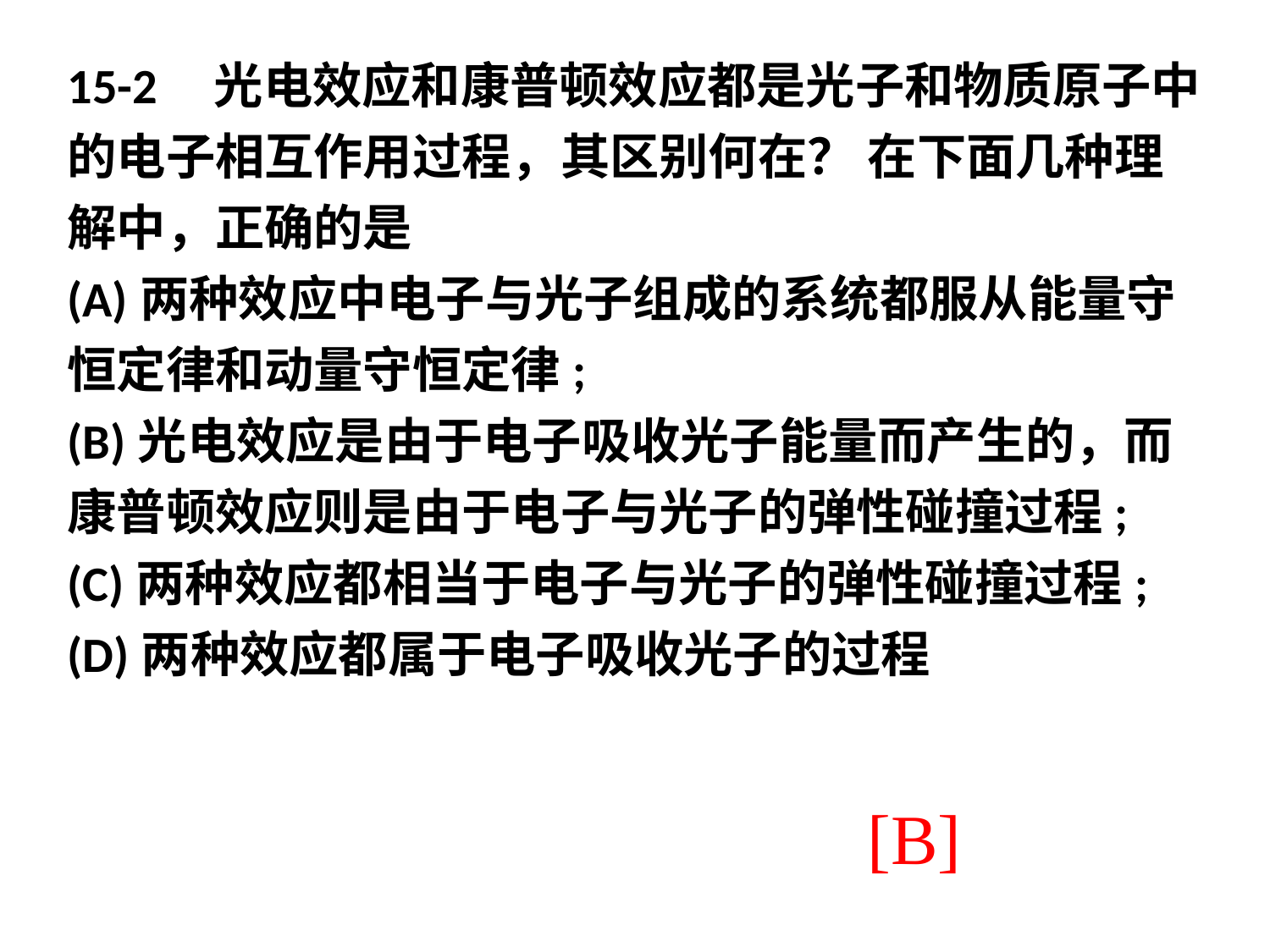

15-2    光电效应和康普顿效应都是光子和物质原子中的电子相互作用过程，其区别何在？ 在下面几种理解中，正确的是
(A)两种效应中电子与光子组成的系统都服从能量守恒定律和动量守恒定律;
(B)光电效应是由于电子吸收光子能量而产生的，而康普顿效应则是由于电子与光子的弹性碰撞过程;
(C)两种效应都相当于电子与光子的弹性碰撞过程;
(D)两种效应都属于电子吸收光子的过程
[B]